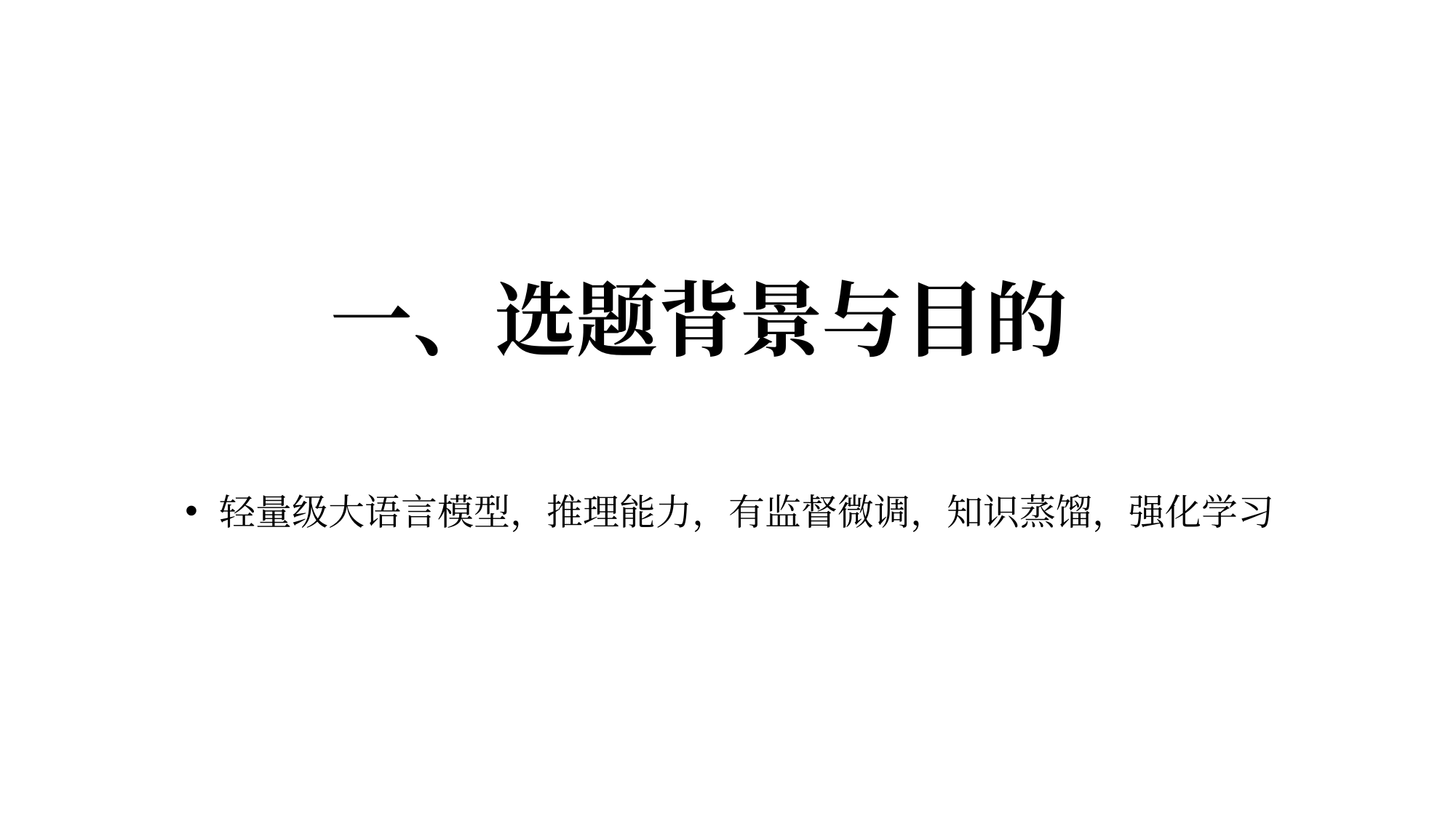

# 一、选题背景与目的
轻量级大语言模型，推理能力，有监督微调，知识蒸馏，强化学习